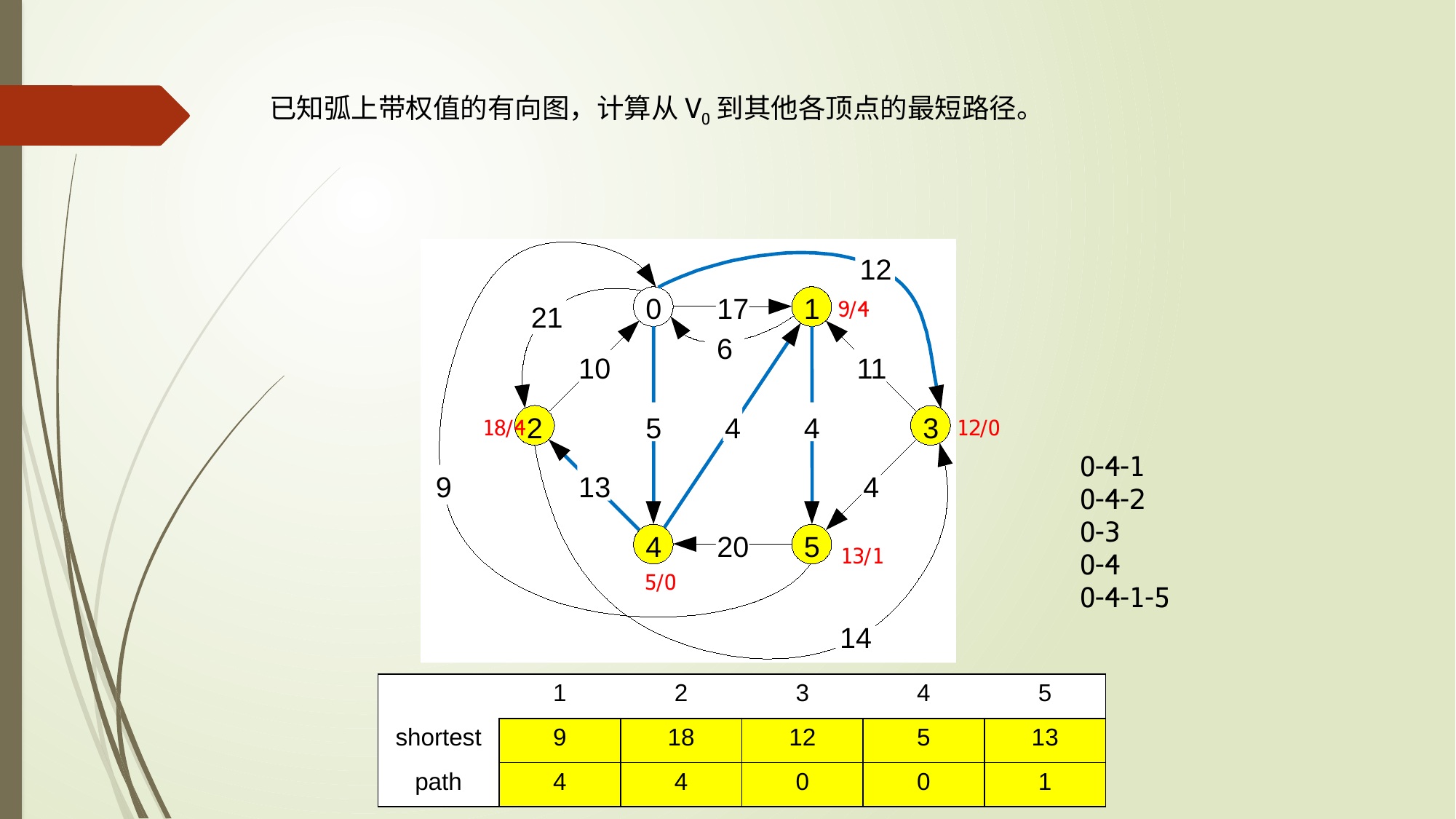

已知弧上带权值的有向图，计算从V0到其他各顶点的最短路径。

12

9/4
0
17
1

21

6

10
11

2
5
4
4
3
18/4
12/0

0-4-1
0-4-2
0-3
0-4
0-4-1-5

9
13
4

4
20
5

13/1

5/0

14
|  | 1 | 2 | 3 | 4 | 5 |
| --- | --- | --- | --- | --- | --- |
| shortest | 9 | 18 | 12 | 5 | 13 |
| path | 4 | 4 | 0 | 0 | 1 |